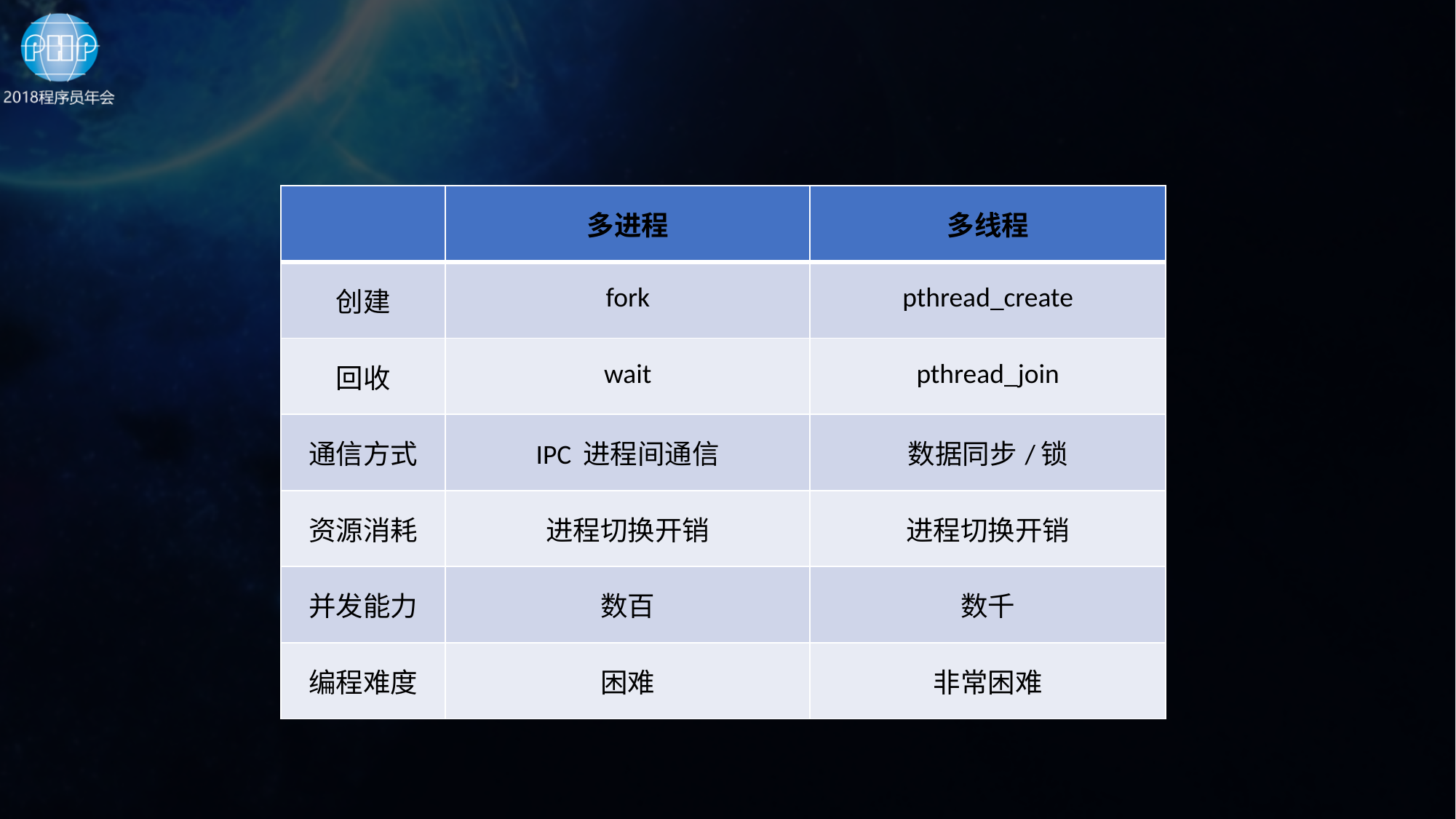

|  | 多进程 | 多线程 |
| --- | --- | --- |
| 创建 | fork | pthread\_create |
| 回收 | wait | pthread\_join |
| 通信方式 | IPC 进程间通信 | 数据同步/锁 |
| 资源消耗 | 进程切换开销 | 进程切换开销 |
| 并发能力 | 数百 | 数千 |
| 编程难度 | 困难 | 非常困难 |